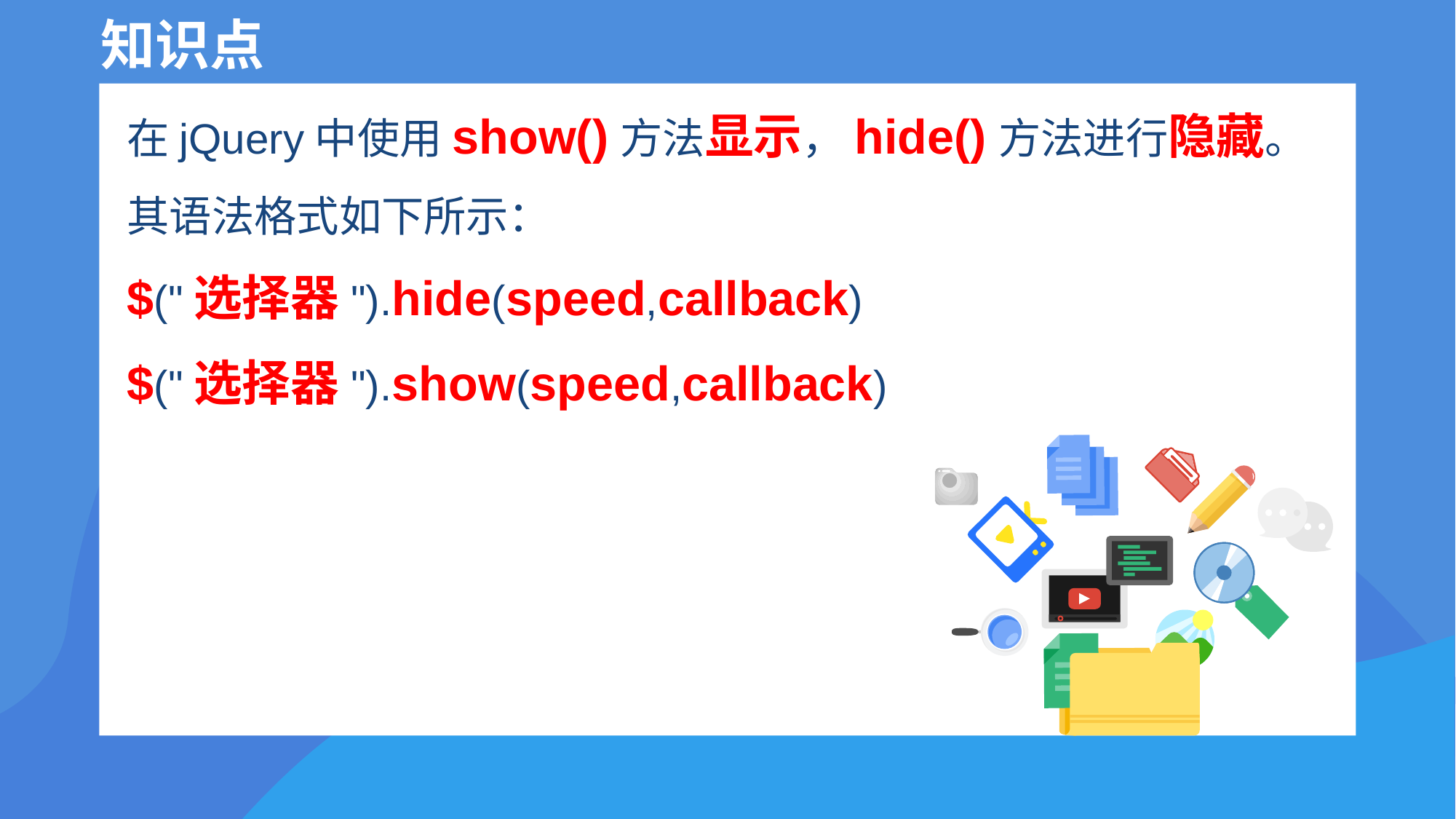

# 知识点
在jQuery中使用show()方法显示，hide()方法进行隐藏。
其语法格式如下所示：
$("选择器").hide(speed,callback)
$("选择器").show(speed,callback)